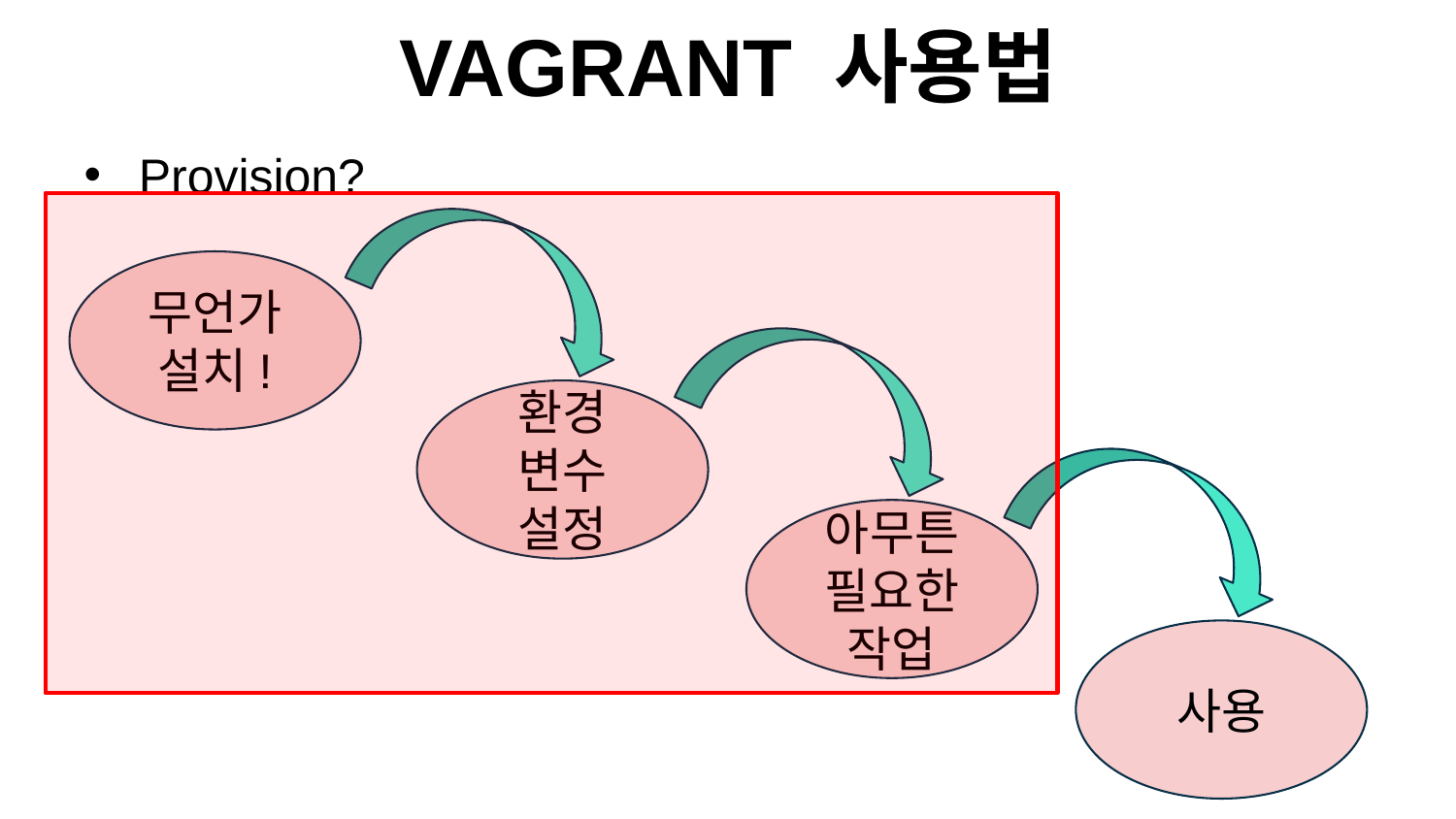

# VAGRANT 사용법
Provision?

무언가
설치!

환경
변수
설정

아무튼
필요한
작업
사용